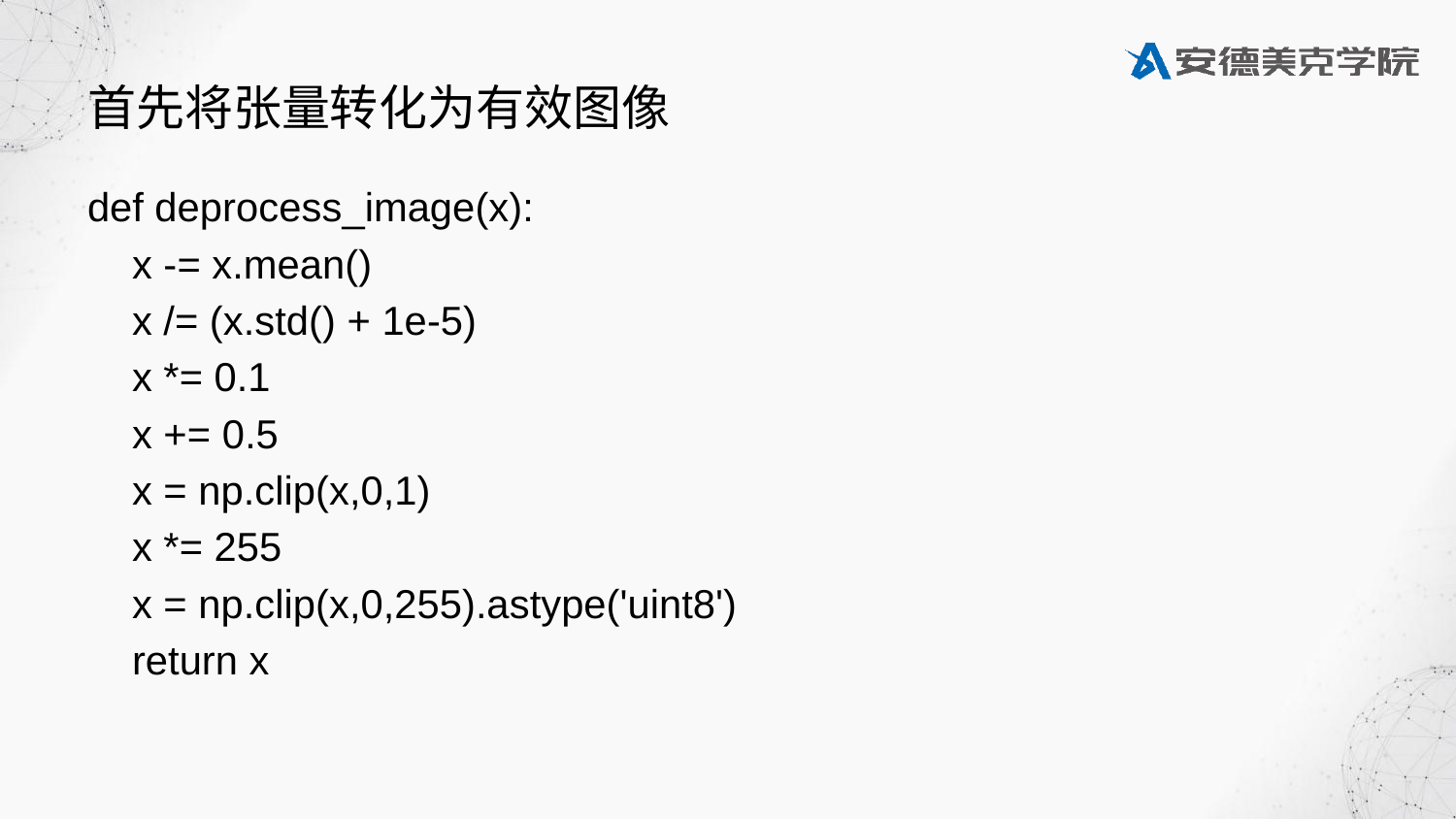

# 首先将张量转化为有效图像
def deprocess_image(x):
    x -= x.mean()
    x /= (x.std() + 1e-5)
    x *= 0.1
    x += 0.5
    x = np.clip(x,0,1)
    x *= 255
    x = np.clip(x,0,255).astype('uint8')
    return x